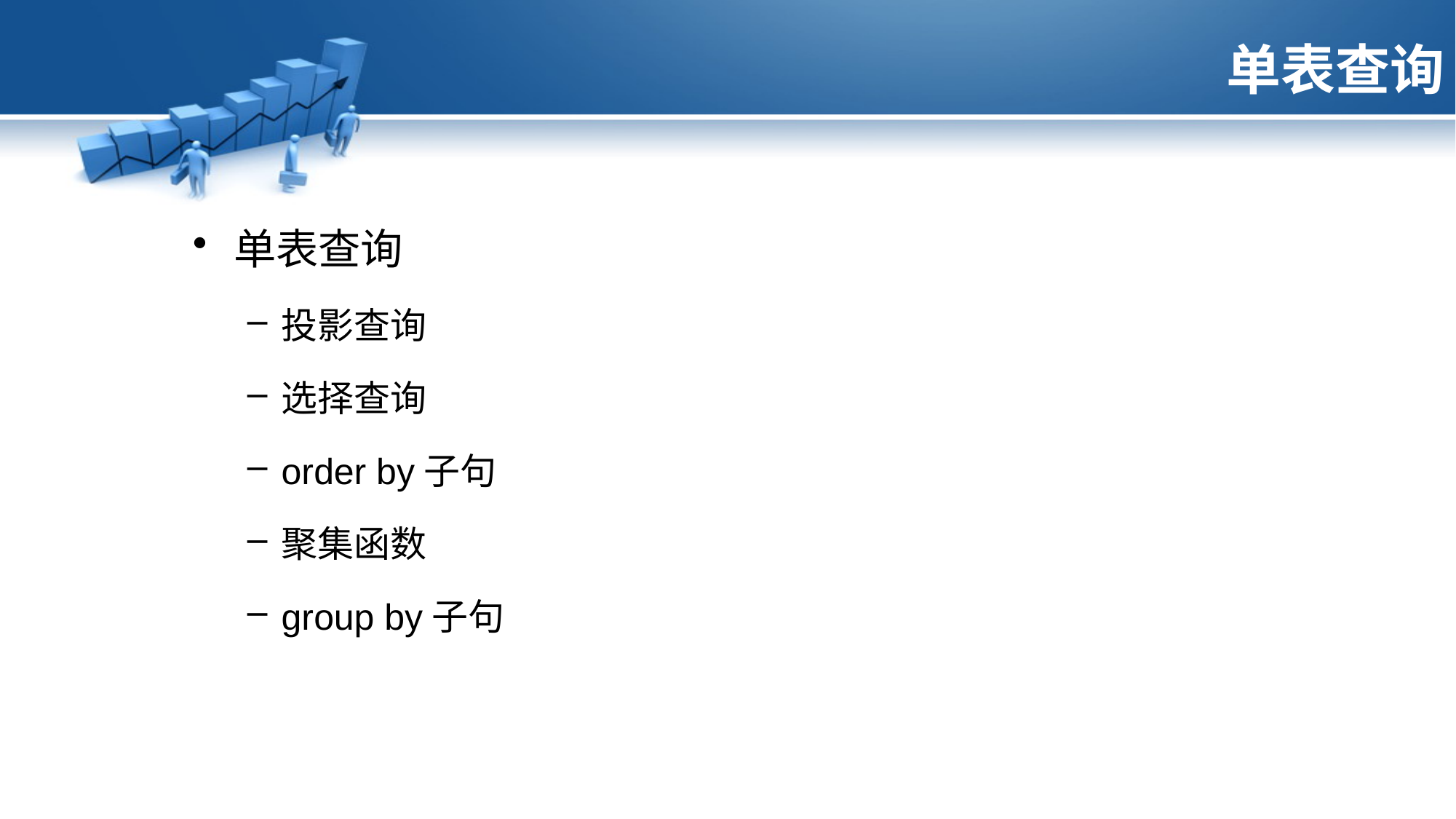

# 单表查询
单表查询
投影查询
选择查询
order by子句
聚集函数
group by子句